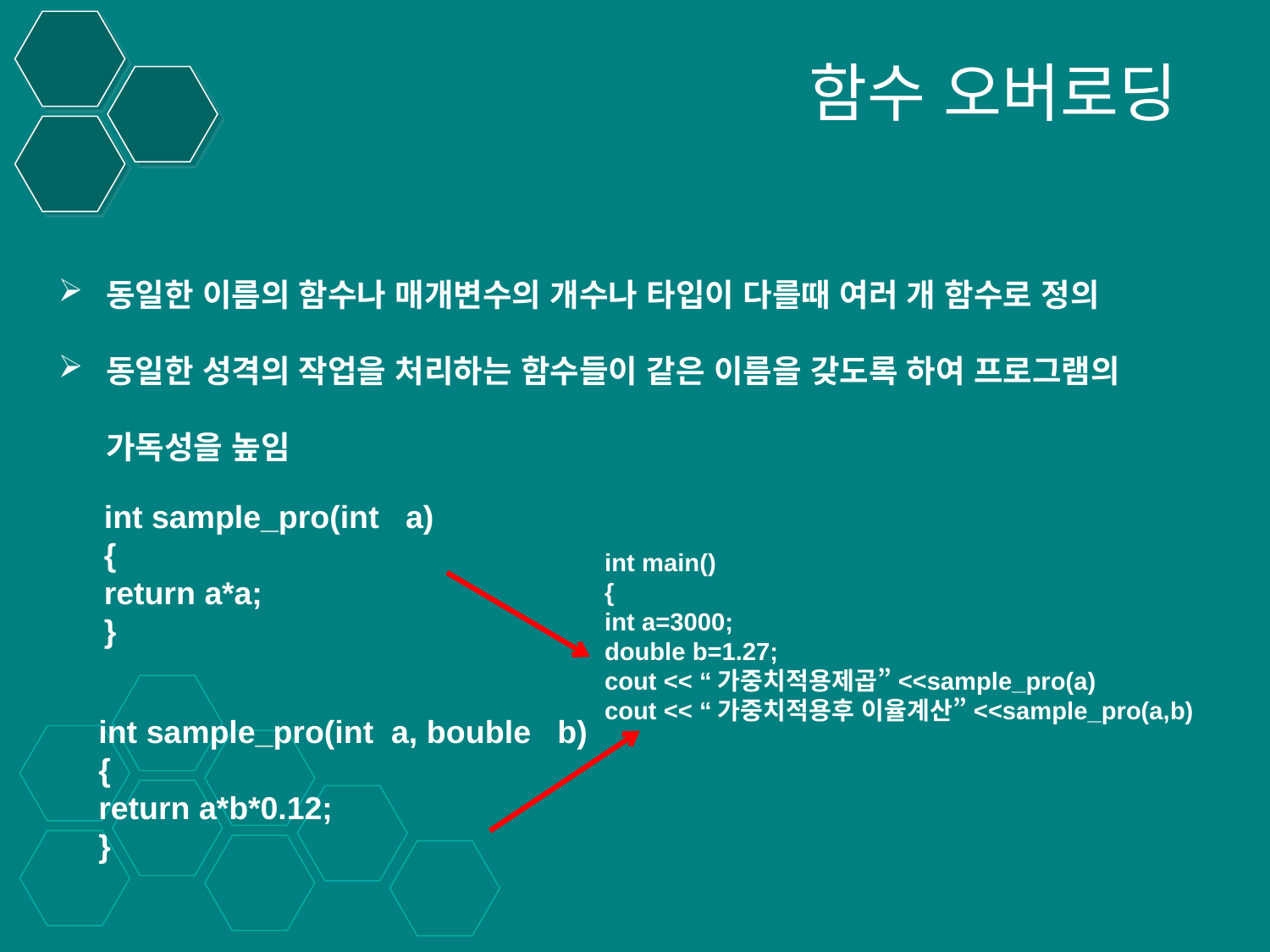

# 함수 오버로딩
동일한 이름의 함수나 매개변수의 개수나 타입이 다를때 여러 개 함수로 정의
동일한 성격의 작업을 처리하는 함수들이 같은 이름을 갖도록 하여 프로그램의 가독성을 높임
int sample_pro(int   a)
{
return a*a;
}
int main()
{
int a=3000;
double b=1.27;
cout << “가중치적용제곱”<<sample_pro(a)
cout << “가중치적용후 이율계산”<<sample_pro(a,b)

int sample_pro(int  a, bouble   b)
{
return a*b*0.12;
}